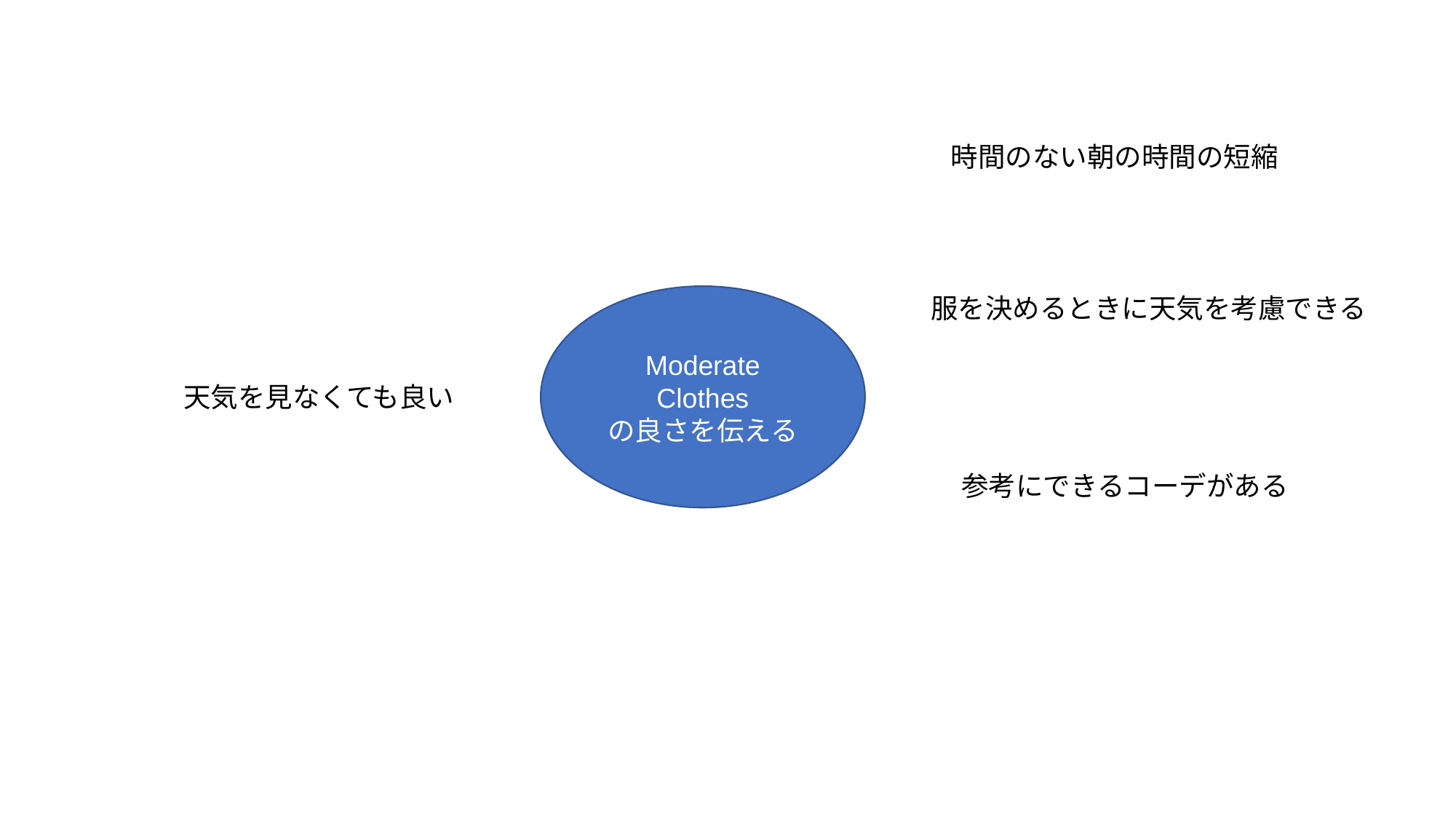

時間のない朝の時間の短縮
Moderate
Clothes
の良さを伝える
服を決めるときに天気を考慮できる
天気を見なくても良い
参考にできるコーデがある